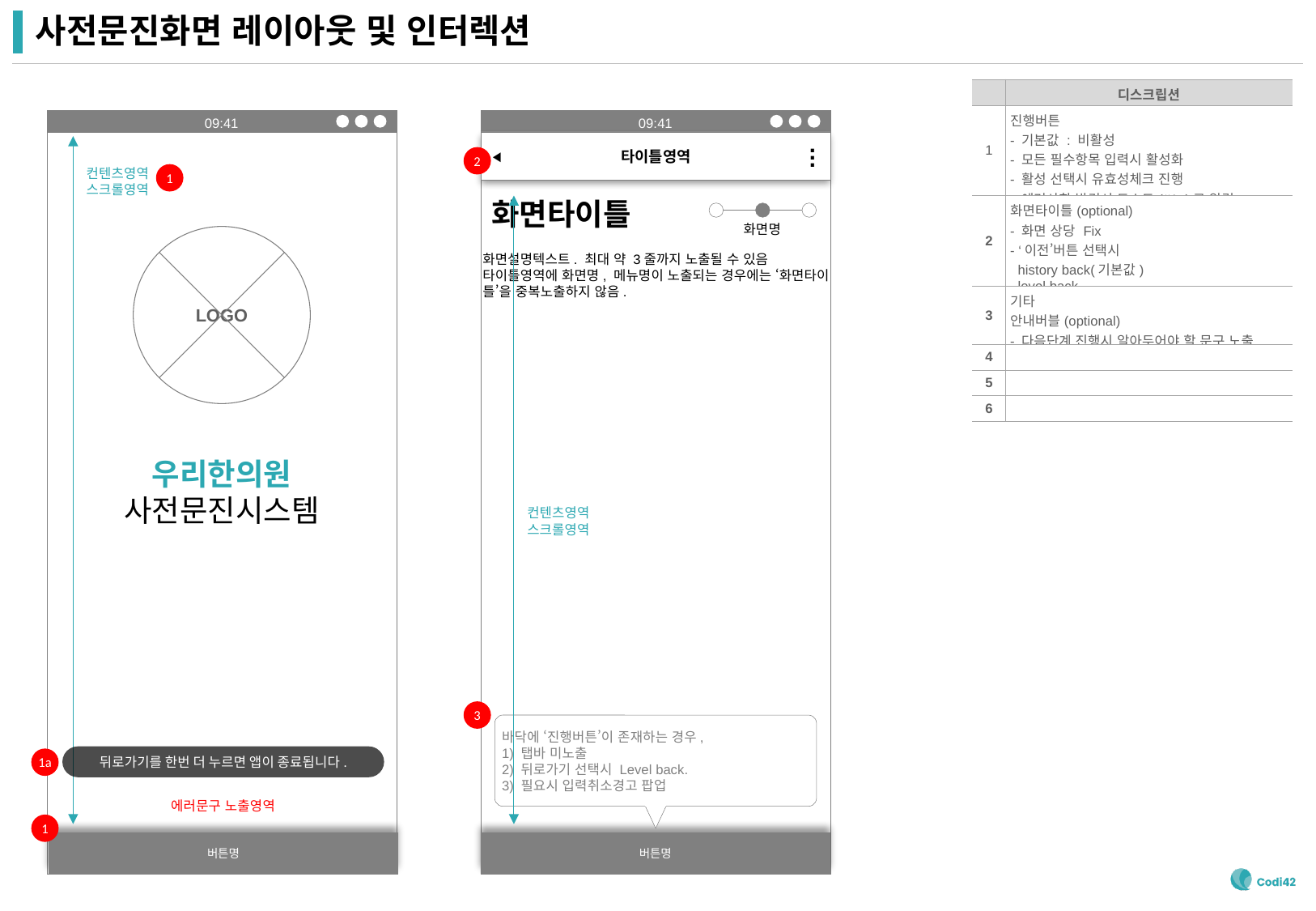

# 사전문진화면 레이아웃 및 인터렉션
|  | 디스크립션 |
| --- | --- |
| 1 | 진행버튼 - 기본값 : 비활성 - 모든 필수항목 입력시 활성화 - 활성 선택시 유효성체크 진행 - 에러사항 발견시 토스트(#1a)로 알림. |
| 2 | 화면타이틀(optional) - 화면 상당 Fix - ‘이전’버튼 선택시 history back(기본값) level back |
| 3 | 기타 안내버블(optional) - 다음단계 진행시 알아두어야 할 문구 노출 |
| 4 |  |
| 5 |  |
| 6 |  |

09:41

09:41

.
.
.
타이틀영역
◀
2
1
컨텐츠영역
스크롤영역
화면타이틀

화면명
LOGO
우리한의원
사전문진시스템
화면설명텍스트. 최대 약 3줄까지 노출될 수 있음
타이틀영역에 화면명, 메뉴명이 노출되는 경우에는 ‘화면타이
틀’을 중복노출하지 않음.
컨텐츠영역
스크롤영역
3
바닥에 ‘진행버튼’이 존재하는 경우,
1) 탭바 미노출
2) 뒤로가기 선택시 Level back.
3) 필요시 입력취소경고 팝업

뒤로가기를 한번 더 누르면 앱이 종료됩니다.
1a
에러문구 노출영역
1
버튼명
버튼명